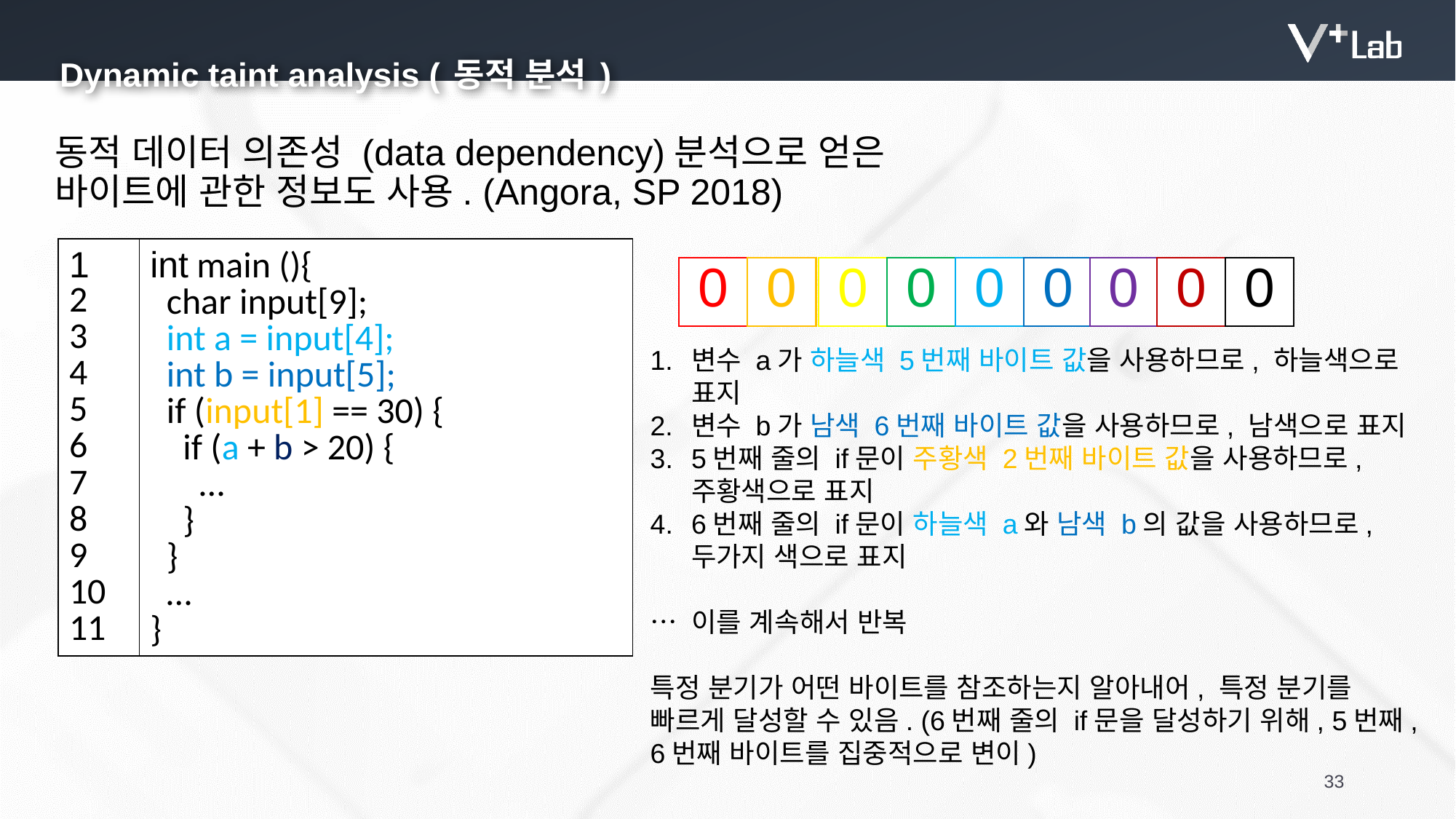

Dynamic taint analysis (동적 분석)
동적 데이터 의존성 (data dependency)분석으로 얻은
바이트에 관한 정보도 사용. (Angora, SP 2018)

| 1 2 3 4 5 6 7 8 9 10 11 | int main (){ char input[9]; int a = input[4]; int b = input[5]; if (input[1] == 30) { if (a + b > 20) { … } } … } |
| --- | --- |
0
0
0
0
0
0
0
0
0
변수 a가 하늘색 5번째 바이트 값을 사용하므로, 하늘색으로 표지
변수 b가 남색 6번째 바이트 값을 사용하므로, 남색으로 표지
5번째 줄의 if문이 주황색 2번째 바이트 값을 사용하므로, 주황색으로 표지
6번째 줄의 if문이 하늘색 a와 남색 b의 값을 사용하므로, 두가지 색으로 표지

… 이를 계속해서 반복

특정 분기가 어떤 바이트를 참조하는지 알아내어, 특정 분기를 빠르게 달성할 수 있음. (6번째 줄의 if문을 달성하기 위해, 5번째, 6번째 바이트를 집중적으로 변이)
33